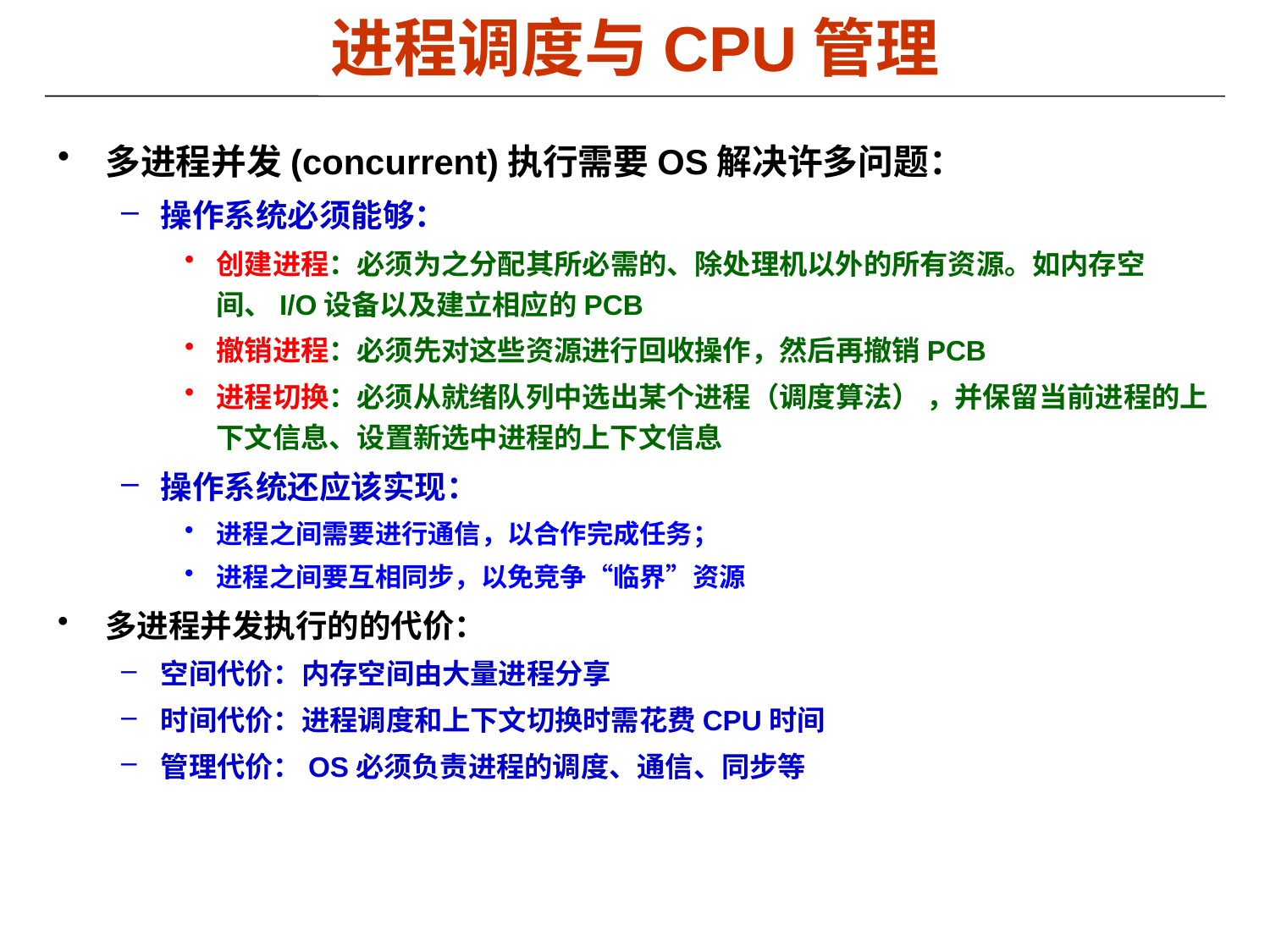

# 进程调度与CPU管理
多进程并发(concurrent)执行需要OS解决许多问题：
操作系统必须能够：
创建进程：必须为之分配其所必需的、除处理机以外的所有资源。如内存空间、I/O设备以及建立相应的PCB
撤销进程：必须先对这些资源进行回收操作，然后再撤销PCB
进程切换：必须从就绪队列中选出某个进程（调度算法） ，并保留当前进程的上下文信息、设置新选中进程的上下文信息
操作系统还应该实现：
进程之间需要进行通信，以合作完成任务；
进程之间要互相同步，以免竞争“临界”资源
多进程并发执行的的代价：
空间代价：内存空间由大量进程分享
时间代价：进程调度和上下文切换时需花费CPU时间
管理代价：OS必须负责进程的调度、通信、同步等